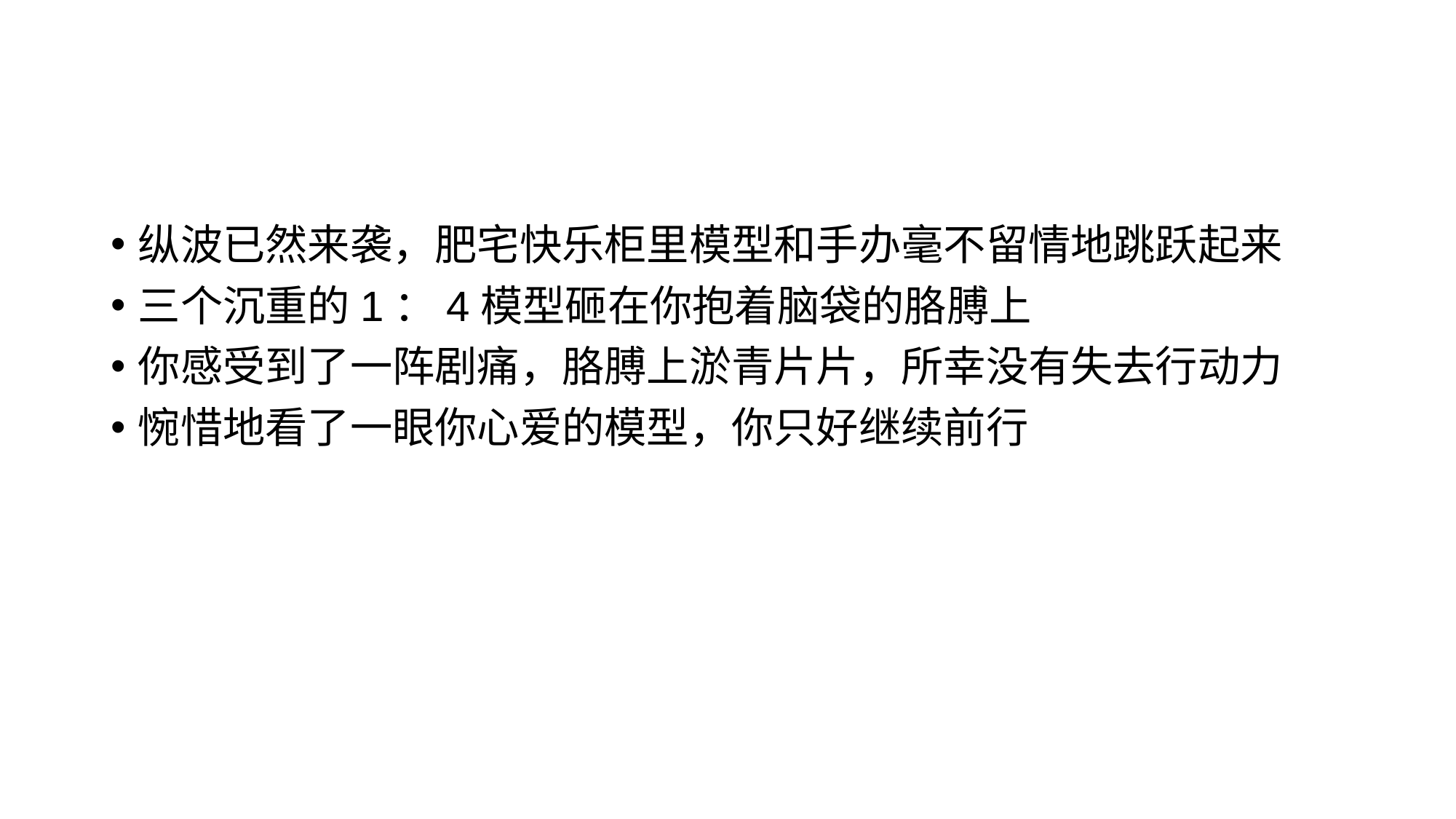

纵波已然来袭，肥宅快乐柜里模型和手办毫不留情地跳跃起来
三个沉重的1：4模型砸在你抱着脑袋的胳膊上
你感受到了一阵剧痛，胳膊上淤青片片，所幸没有失去行动力
惋惜地看了一眼你心爱的模型，你只好继续前行